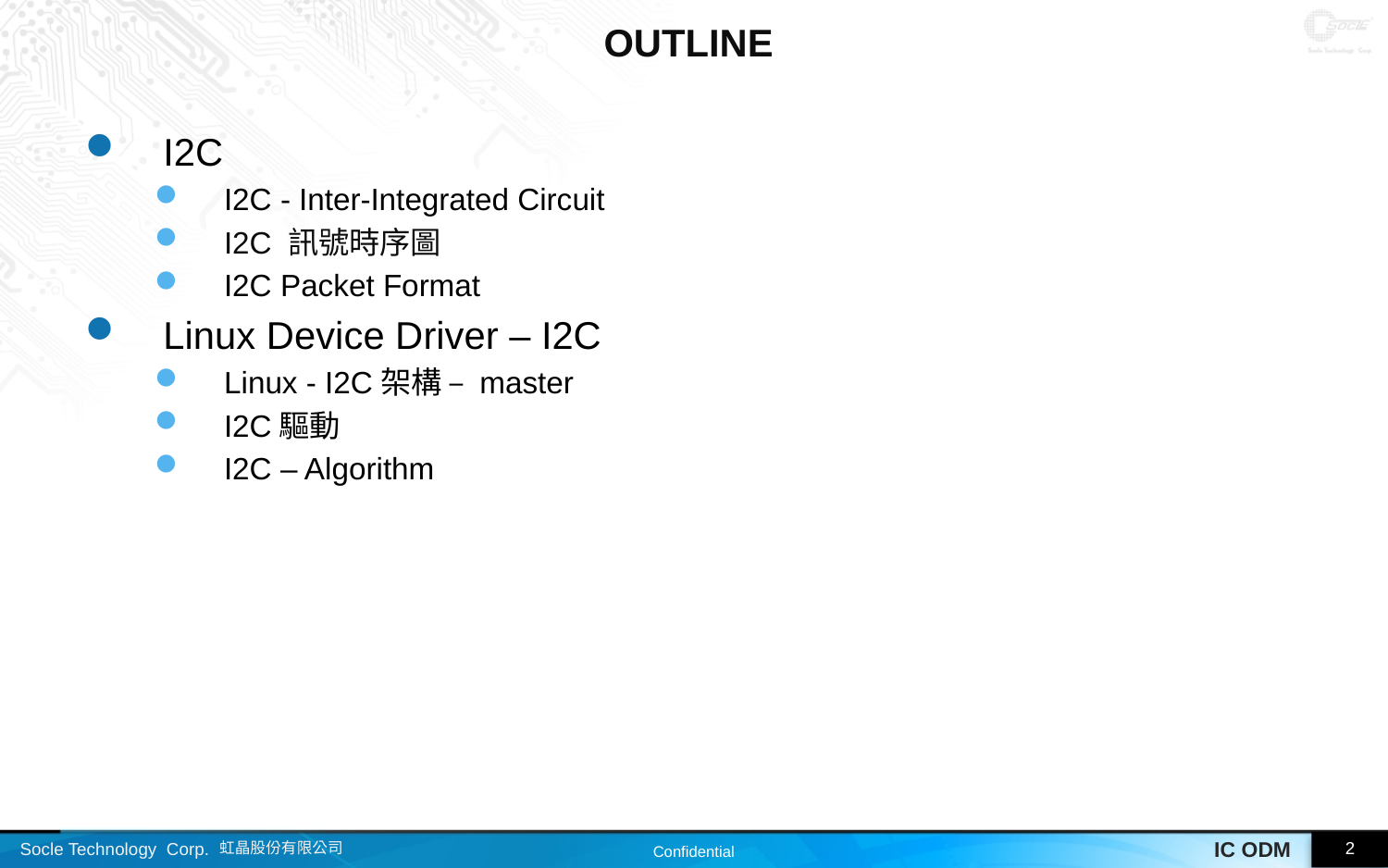

# OUTLINE
I2C
I2C - Inter-Integrated Circuit
I2C 訊號時序圖
I2C Packet Format
Linux Device Driver – I2C
Linux - I2C架構 – master
I2C驅動
I2C – Algorithm